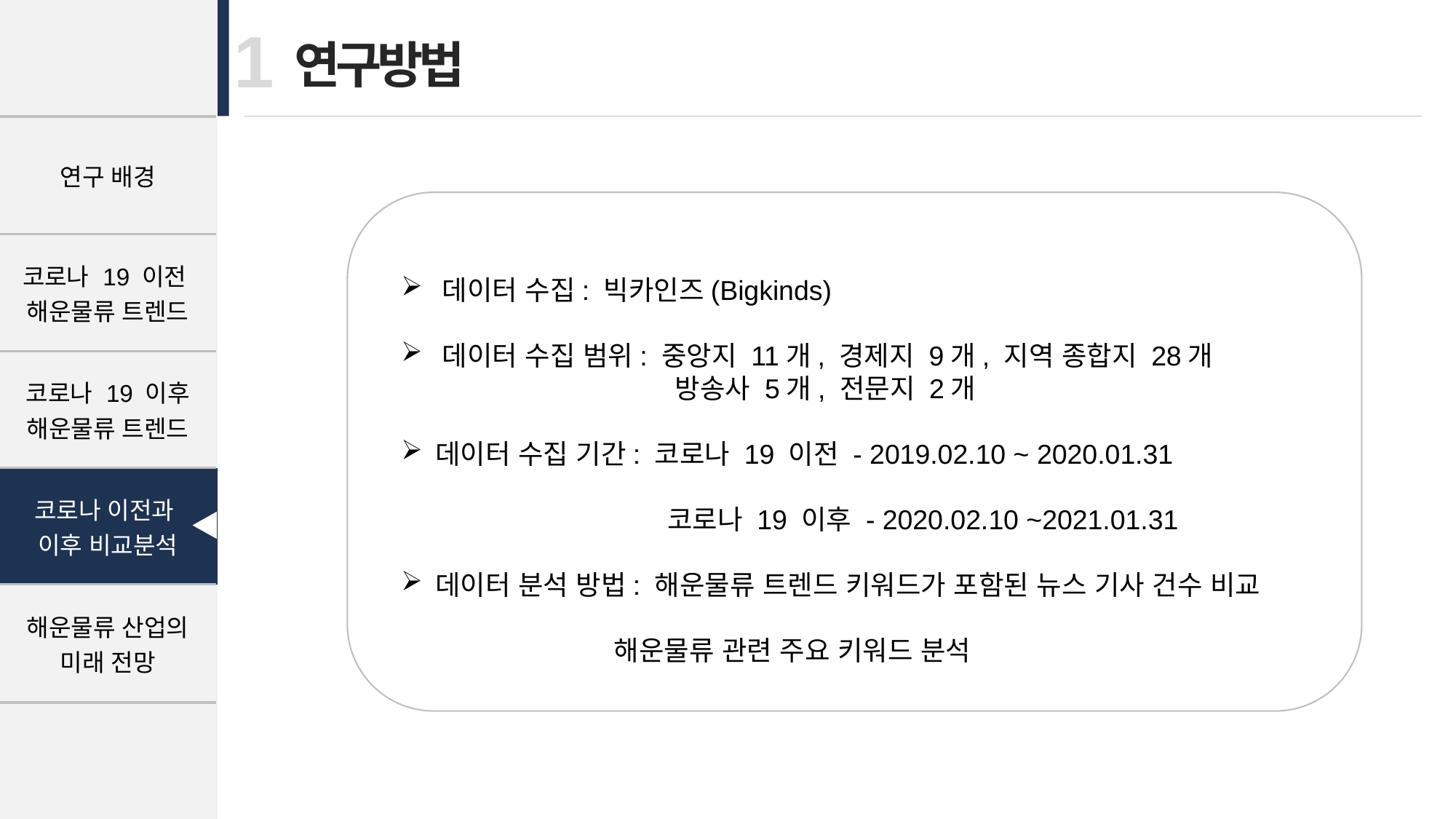

|  |
| --- |
| 연구 배경 |
| 코로나 19 이전 해운물류 트렌드 |
| 코로나 19 이후 해운물류 트렌드 |
| 코로나 이전과 이후 비교분석 |
| 해운물류 산업의 미래 전망 |
|  |

1
연구방법

데이터 수집: 빅카인즈(Bigkinds)

데이터 수집 범위: 중앙지 11개, 경제지 9개, 지역 종합지 28개
                                   방송사 5개, 전문지 2개

데이터 수집 기간: 코로나 19 이전 - 2019.02.10 ~ 2020.01.31

                                  코로나 19 이후 - 2020.02.10 ~2021.01.31

데이터 분석 방법: 해운물류 트렌드 키워드가 포함된 뉴스 기사 건수 비교

                           해운물류 관련 주요 키워드 분석